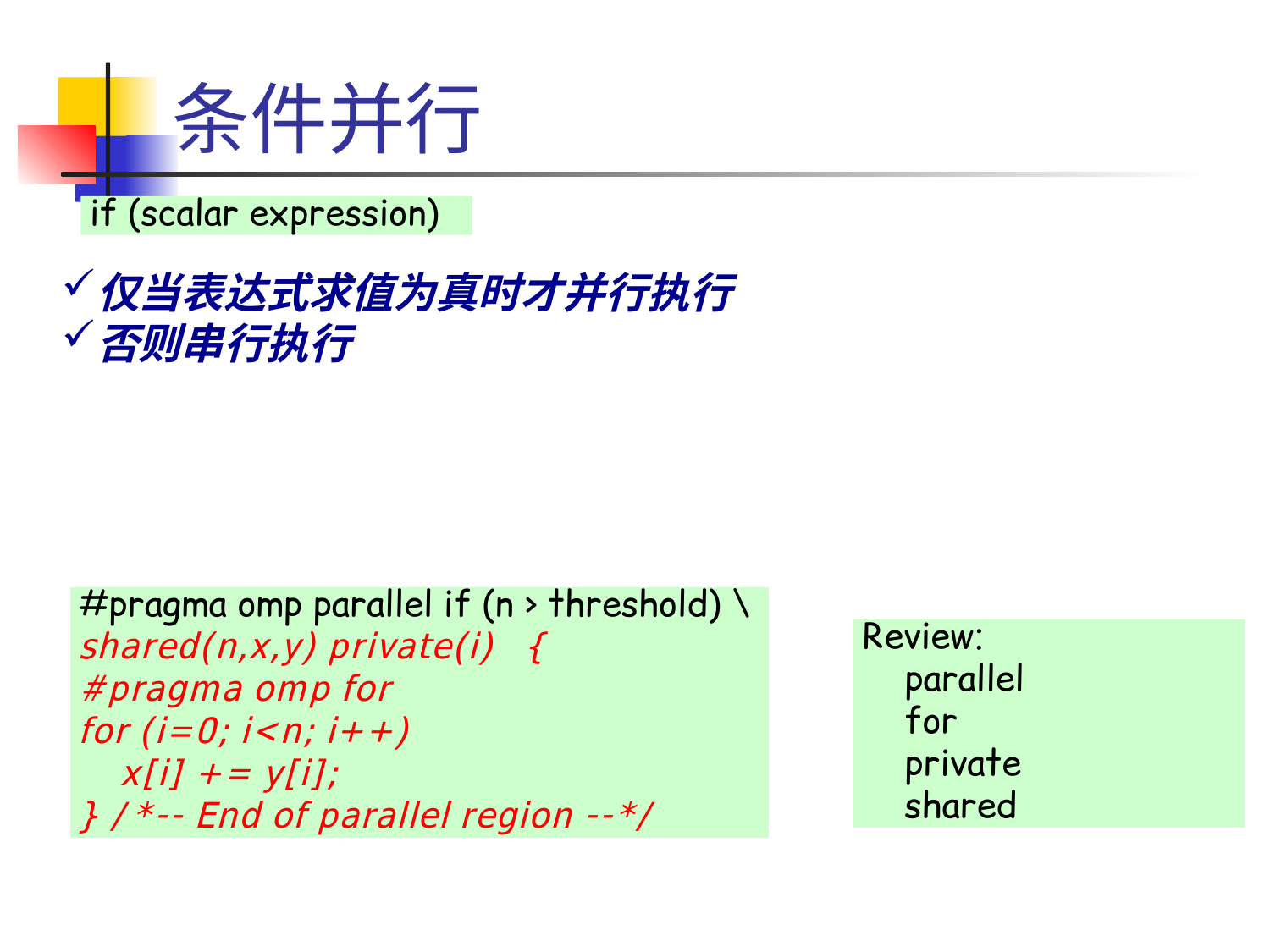

# 条件并行

if (scalar expression)
仅当表达式求值为真时才并行执行
否则串行执行
#pragma omp parallel if (n > threshold) \
shared(n,x,y) private(i)   {
#pragma omp for
for (i=0; i<n; i++)
    x[i] += y[i];
} /*-- End of parallel region --*/
Review:
    parallel
    for
    private
    shared